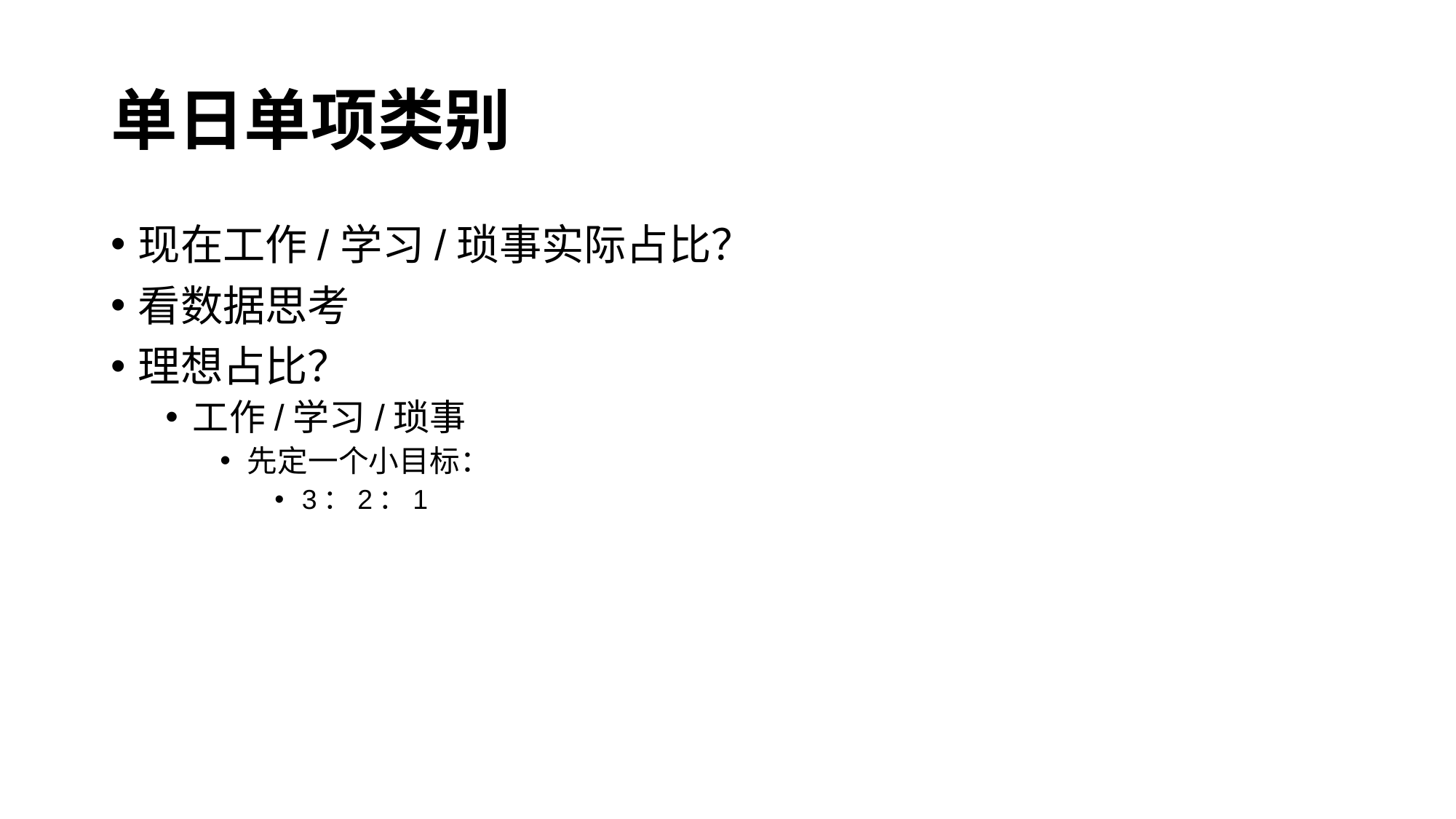

# 单日单项类别
现在工作/学习/琐事实际占比？
看数据思考
理想占比？
工作/学习/琐事
先定一个小目标：
3：2：1